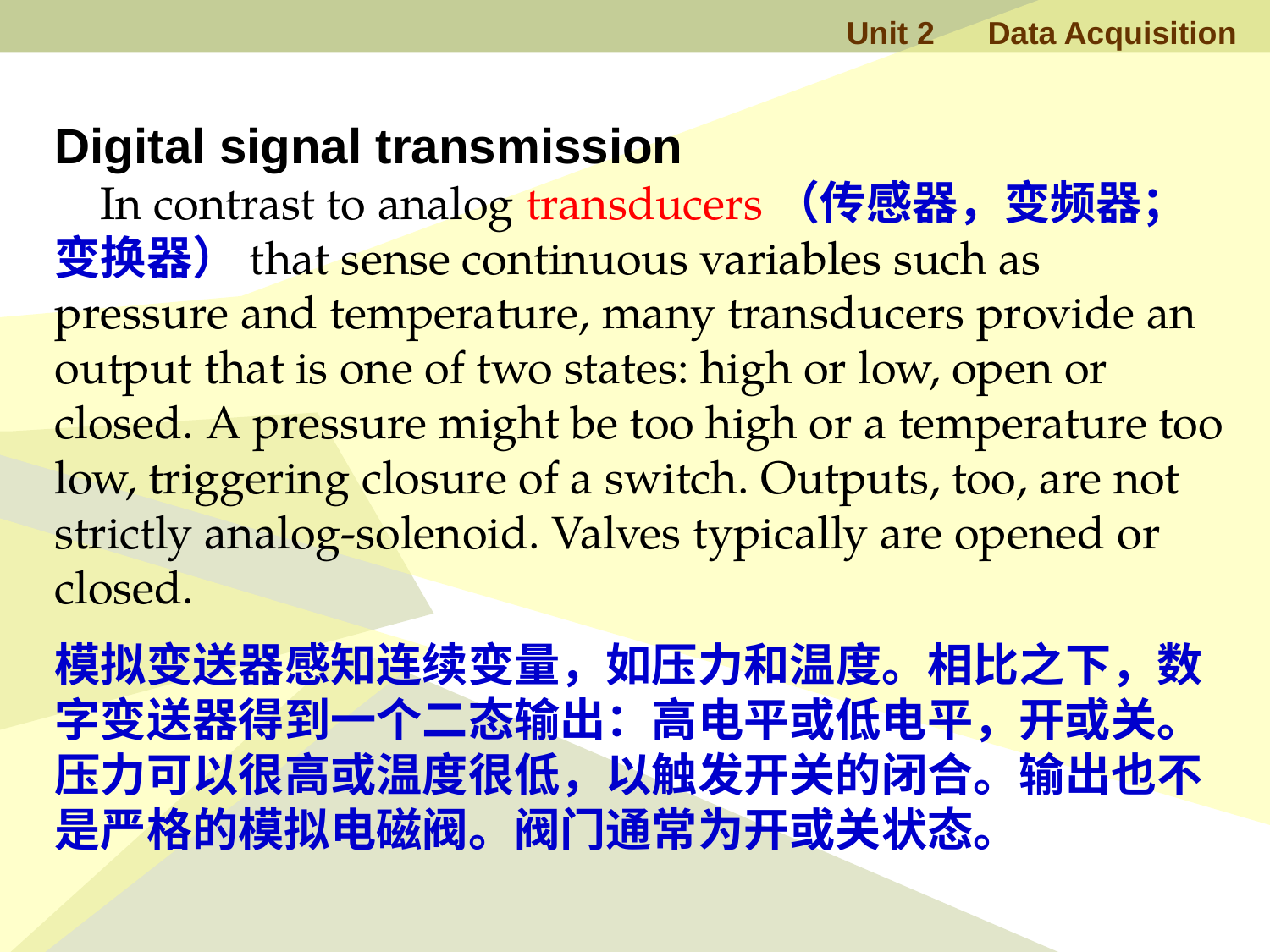

Digital signal transmission
    In contrast to analog transducers（传感器，变频器；变换器）that sense continuous variables such as pressure and temperature, many transducers provide an output that is one of two states: high or low, open or closed. A pressure might be too high or a temperature too low, triggering closure of a switch. Outputs, too, are not strictly analog-solenoid. Valves typically are opened or closed.
模拟变送器感知连续变量，如压力和温度。相比之下，数字变送器得到一个二态输出：高电平或低电平，开或关。压力可以很高或温度很低，以触发开关的闭合。输出也不是严格的模拟电磁阀。阀门通常为开或关状态。